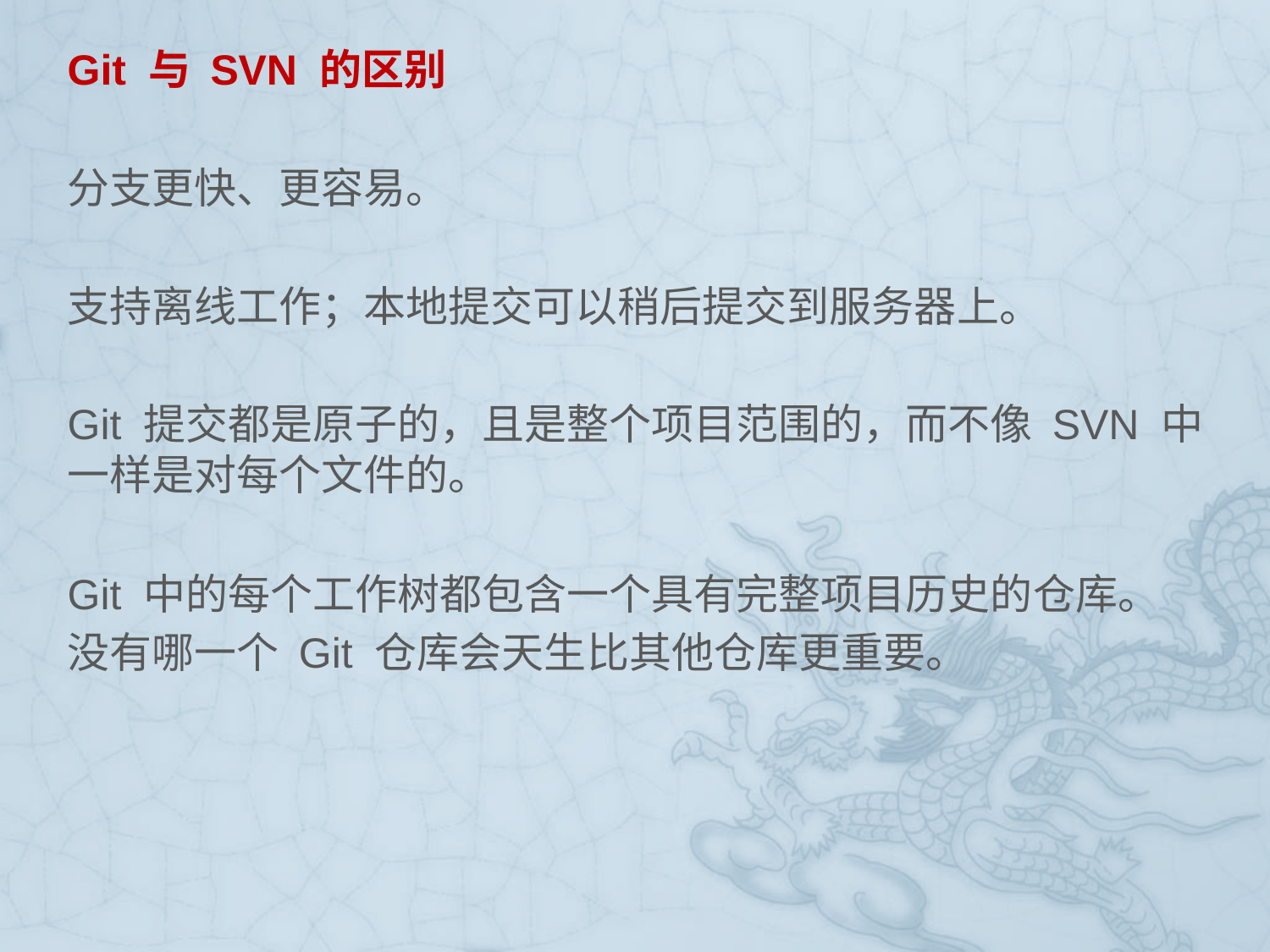

Git 与 SVN 的区别

分支更快、更容易。

支持离线工作；本地提交可以稍后提交到服务器上。

Git 提交都是原子的，且是整个项目范围的，而不像 SVN 中一样是对每个文件的。

Git 中的每个工作树都包含一个具有完整项目历史的仓库。
没有哪一个 Git 仓库会天生比其他仓库更重要。